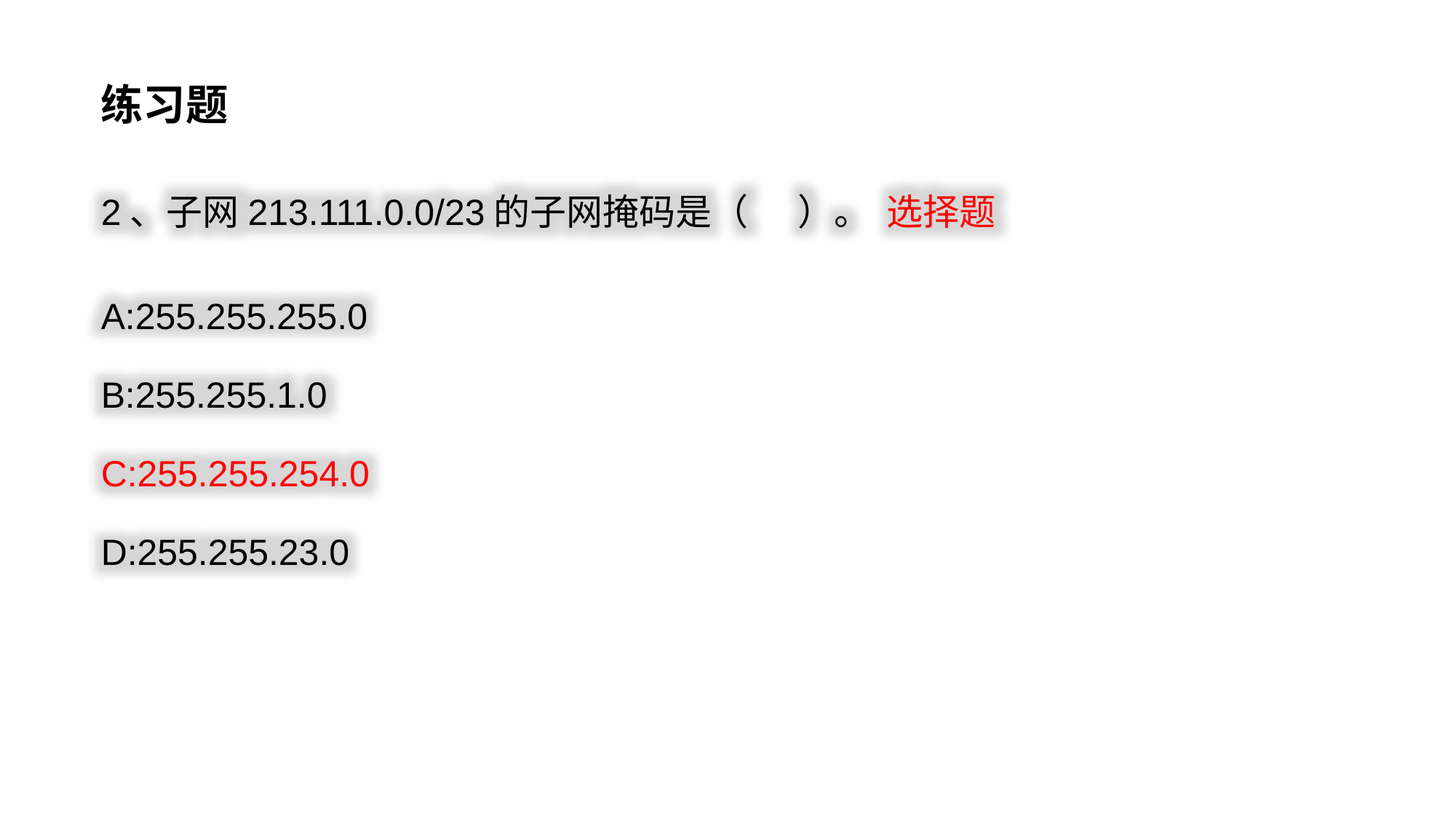

练习题
2、子网213.111.0.0/23的子网掩码是（      ）。  选择题

A:255.255.255.0

B:255.255.1.0

C:255.255.254.0

D:255.255.23.0